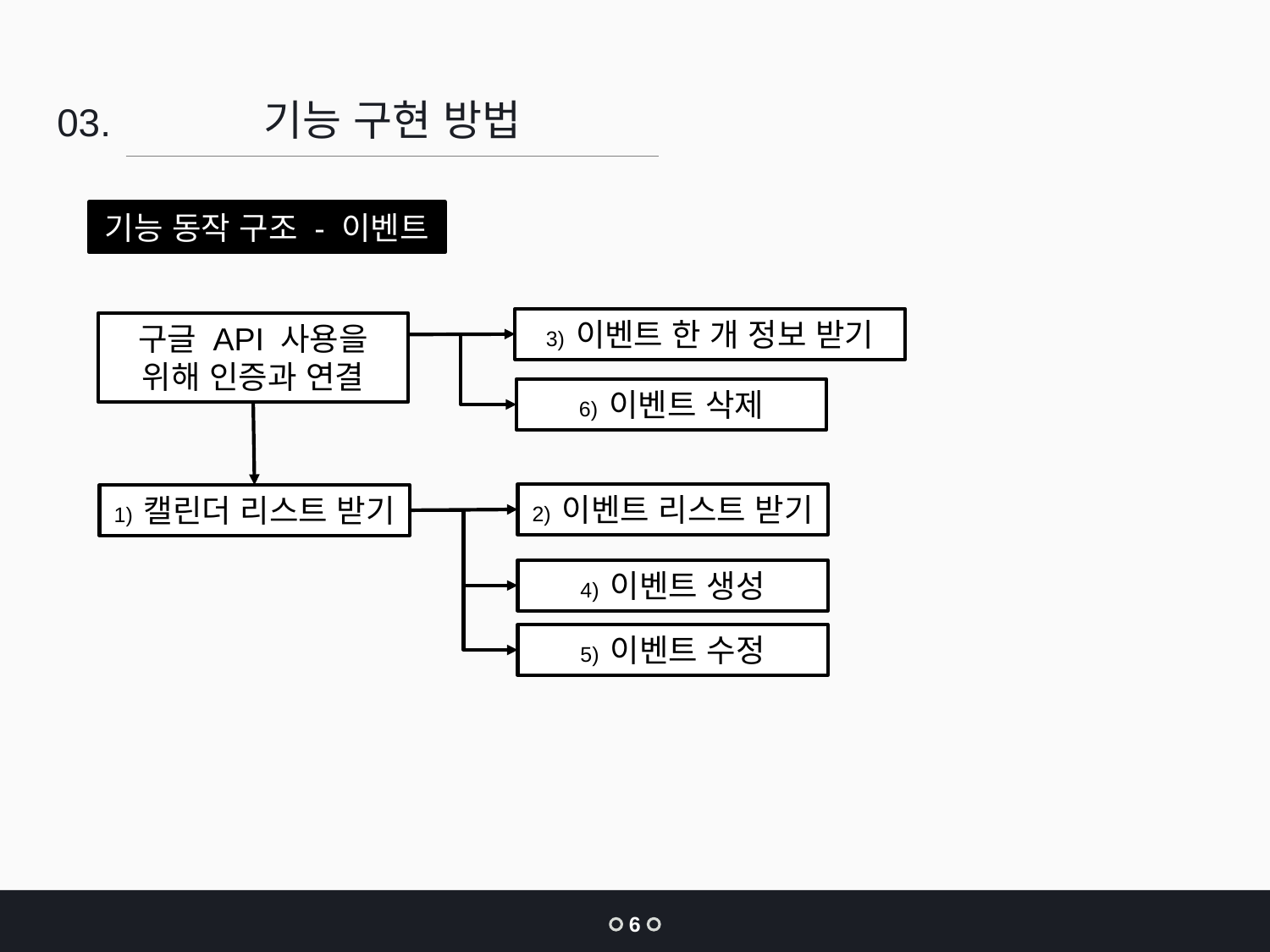

기능 구현 방법
03.
기능 동작 구조 - 이벤트
3) 이벤트 한 개 정보 받기
구글 API 사용을 위해 인증과 연결
6) 이벤트 삭제
2) 이벤트 리스트 받기
1) 캘린더 리스트 받기
4) 이벤트 생성
5) 이벤트 수정
6